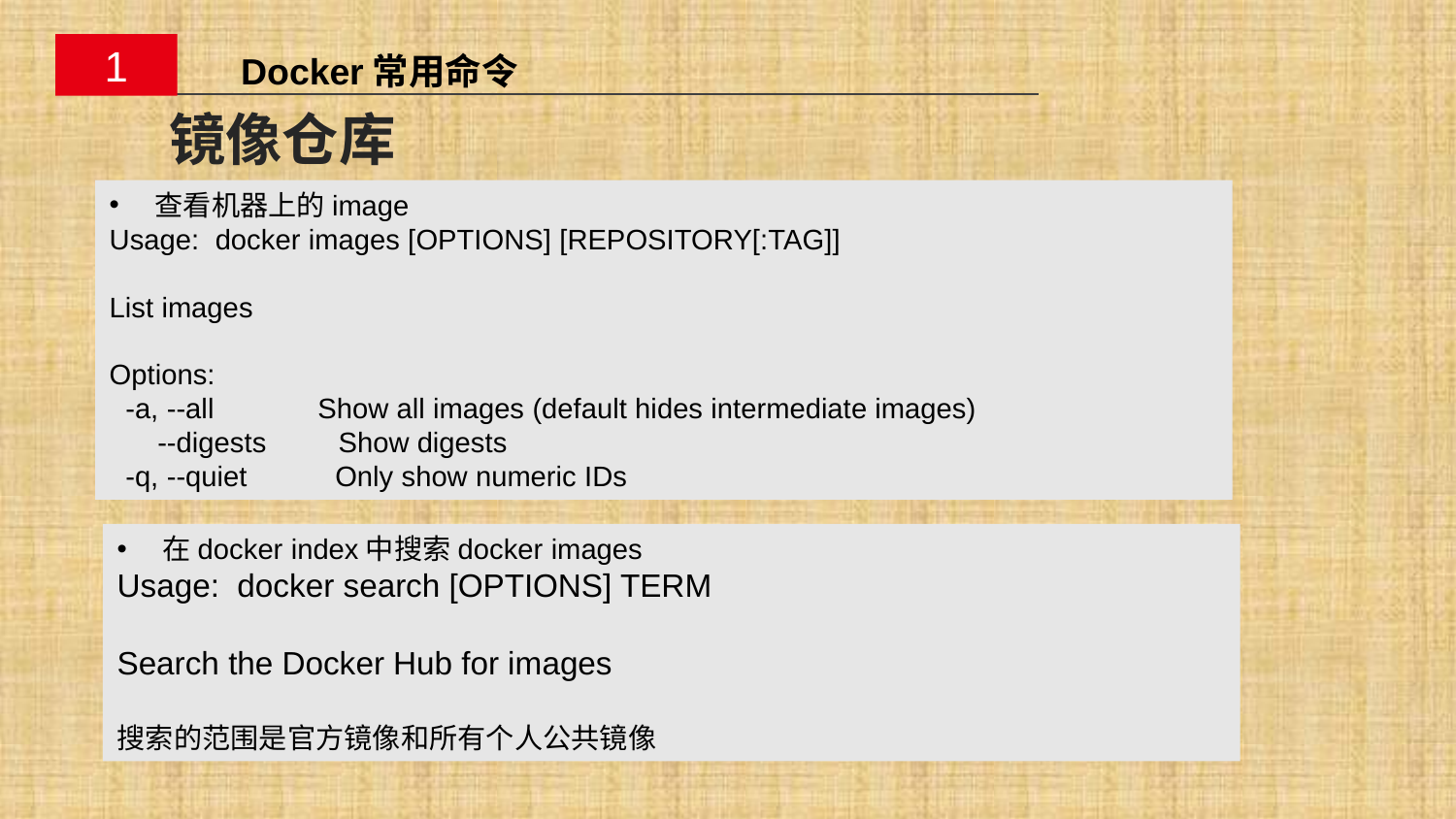

1
Docker常用命令
# 镜像仓库
查看机器上的image
Usage:  docker images [OPTIONS] [REPOSITORY[:TAG]]

List images

Options:
  -a, --all             Show all images (default hides intermediate images)
      --digests         Show digests
  -q, --quiet           Only show numeric IDs
在docker index中搜索docker images
Usage:  docker search [OPTIONS] TERM

Search the Docker Hub for images

搜索的范围是官方镜像和所有个人公共镜像